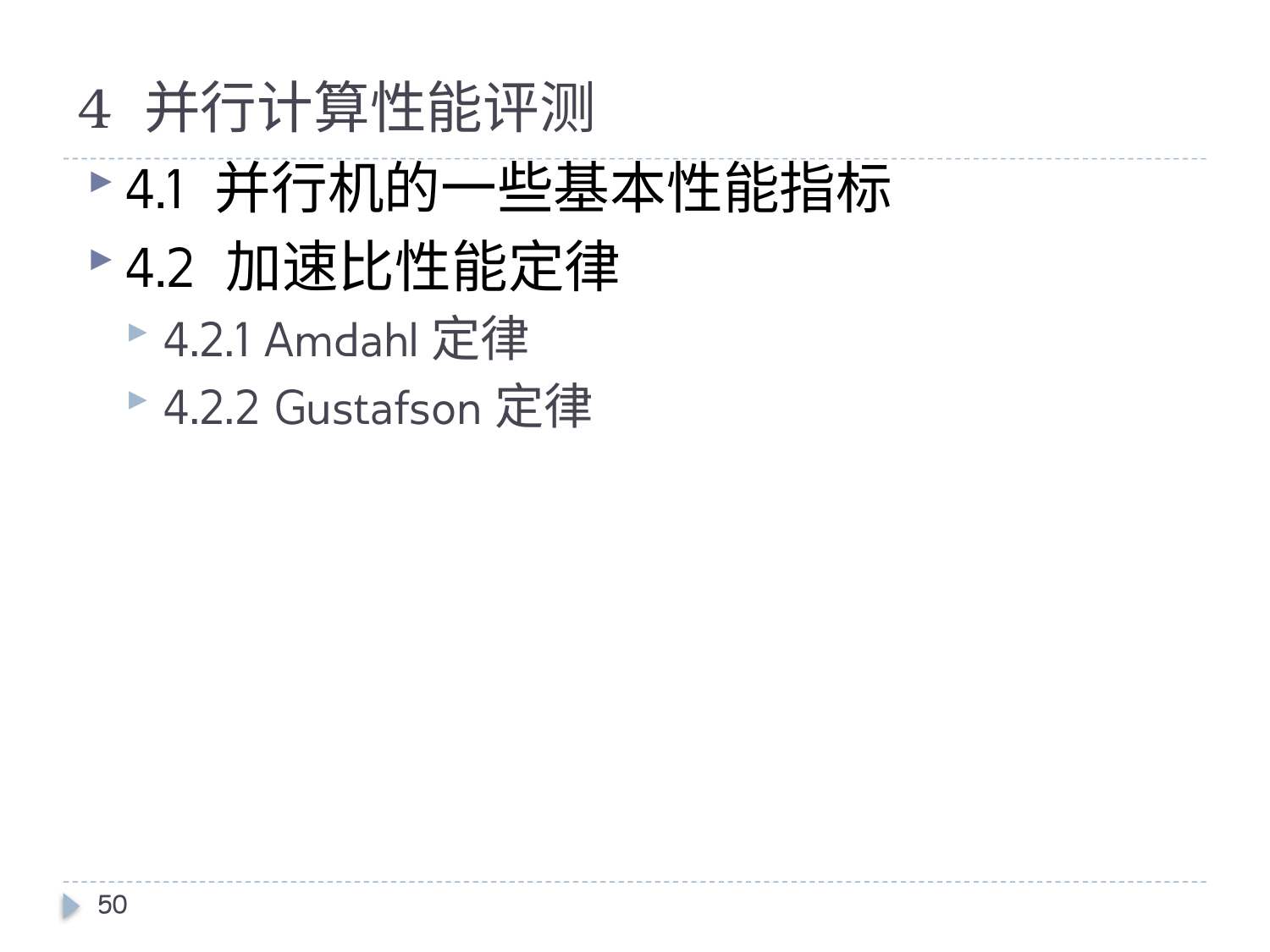

# 4 并行计算性能评测
4.1 并行机的一些基本性能指标
4.2 加速比性能定律
4.2.1 Amdahl定律
4.2.2 Gustafson定律
50